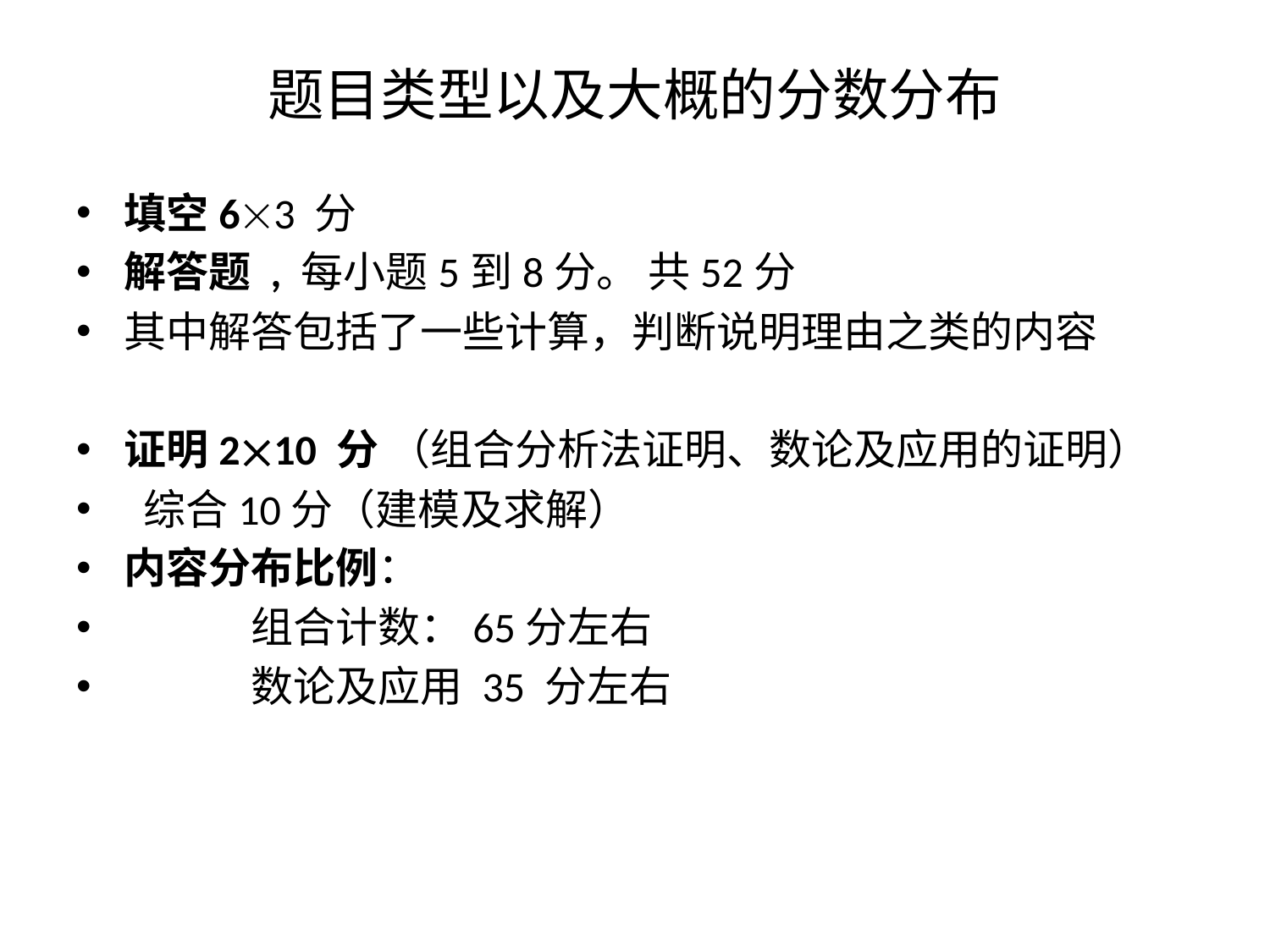

# 题目类型以及大概的分数分布
填空6×3 分
解答题 , 每小题5到8分。 共52分
其中解答包括了一些计算，判断说明理由之类的内容

证明2×10 分 （组合分析法证明、数论及应用的证明）
 综合10分（建模及求解）
内容分布比例：
	组合计数：65分左右
	数论及应用 35 分左右